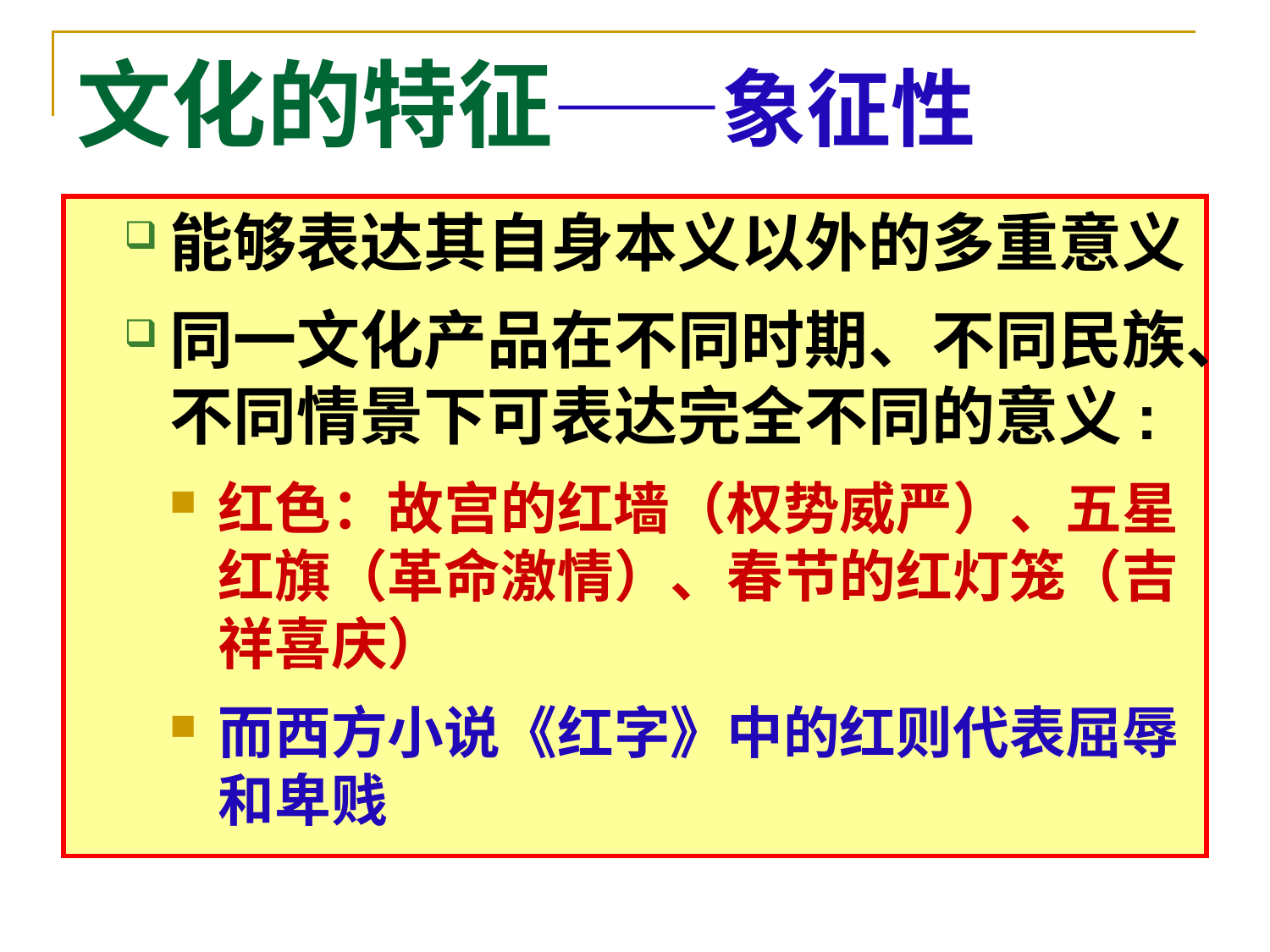

# 文化的特征——象征性
能够表达其自身本义以外的多重意义
同一文化产品在不同时期、不同民族、不同情景下可表达完全不同的意义:
红色：故宫的红墙（权势威严）、五星红旗（革命激情）、春节的红灯笼（吉祥喜庆）
而西方小说《红字》中的红则代表屈辱和卑贱

41